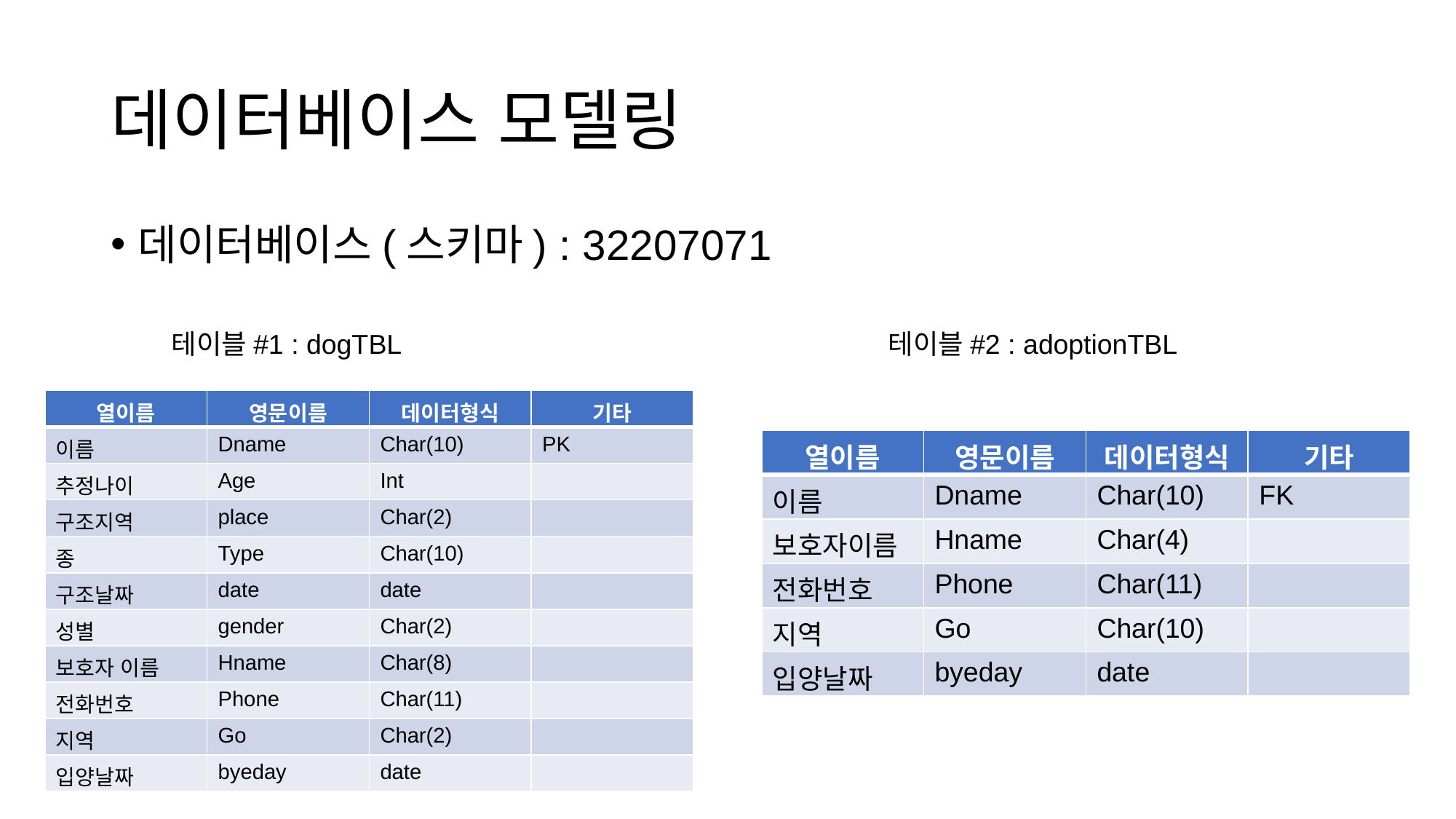

# 데이터베이스 모델링
데이터베이스(스키마) : 32207071

테이블#1 : dogTBL
테이블#2 : adoptionTBL
| 열이름 | 영문이름 | 데이터형식 | 기타 |
| --- | --- | --- | --- |
| 이름 | Dname | Char(10) | PK |
| 추정나이 | Age | Int |  |
| 구조지역 | place | Char(2) |  |
| 종 | Type | Char(10) |  |
| 구조날짜 | date | date |  |
| 성별 | gender | Char(2) |  |
| 보호자 이름 | Hname | Char(8) |  |
| 전화번호 | Phone | Char(11) |  |
| 지역 | Go | Char(2) |  |
| 입양날짜 | byeday | date |  |
| 열이름 | 영문이름 | 데이터형식 | 기타 |
| --- | --- | --- | --- |
| 이름 | Dname | Char(10) | FK |
| 보호자이름 | Hname | Char(4) |  |
| 전화번호 | Phone | Char(11) |  |
| 지역 | Go | Char(10) |  |
| 입양날짜 | byeday | date |  |